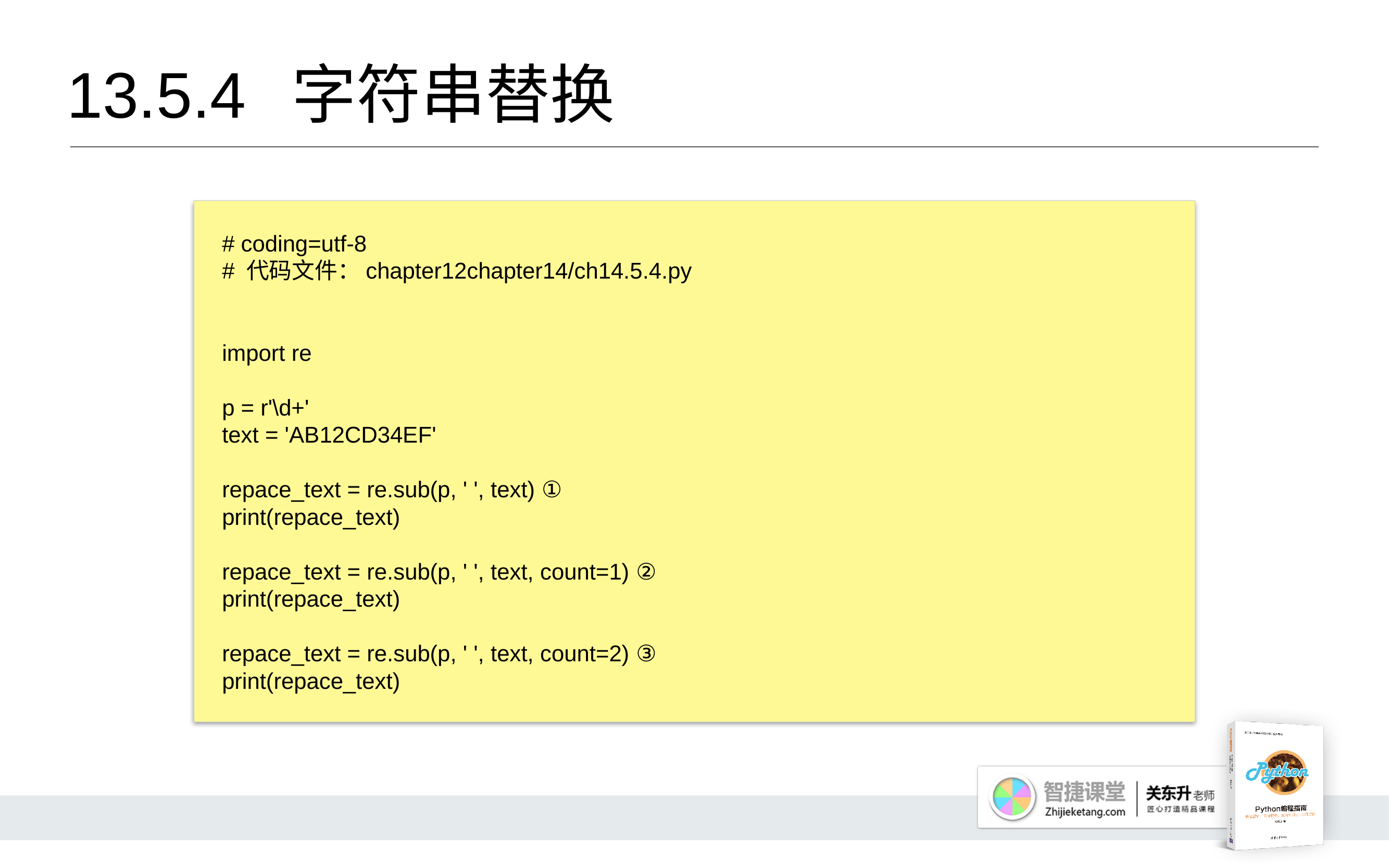

# 13.5.4 	字符串替换
# coding=utf-8
# 代码文件：chapter12chapter14/ch14.5.4.py

import re

p = r'\d+'
text = 'AB12CD34EF'

repace_text = re.sub(p, ' ', text) ①
print(repace_text)

repace_text = re.sub(p, ' ', text, count=1) ②
print(repace_text)

repace_text = re.sub(p, ' ', text, count=2) ③
print(repace_text)